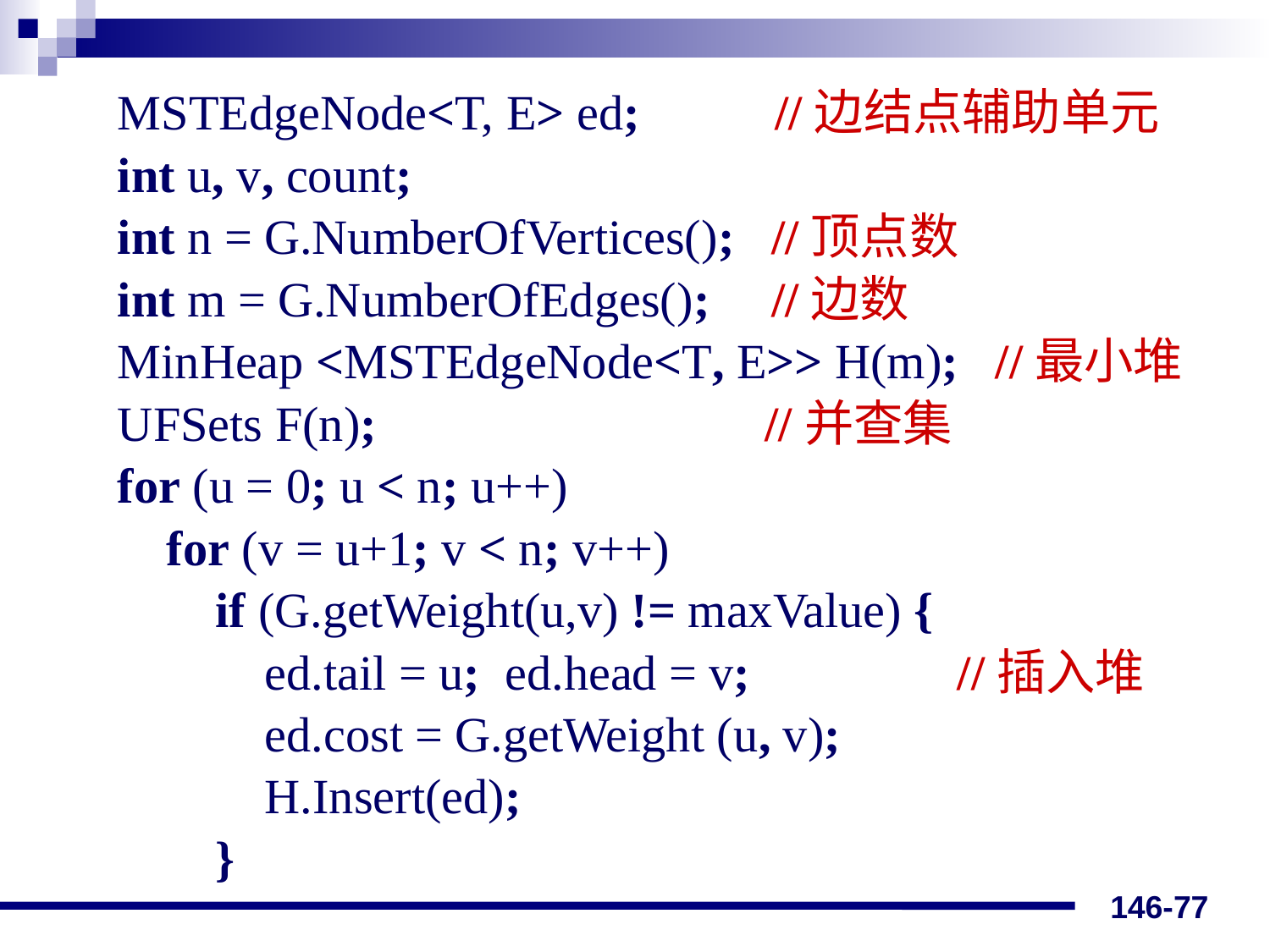

MSTEdgeNode<T, E> ed;           //边结点辅助单元
    int u, v, count;
    int n = G.NumberOfVertices();   //顶点数
    int m = G.NumberOfEdges();     //边数
    MinHeap <MSTEdgeNode<T, E>> H(m);   //最小堆
    UFSets F(n);			     //并查集
    for (u = 0; u < n; u++)
        for (v = u+1; v < n; v++)
            if (G.getWeight(u,v) != maxValue) {
                ed.tail = u;  ed.head = v;		//插入堆
                ed.cost = G.getWeight (u, v);
                H.Insert(ed);
            }
146-77